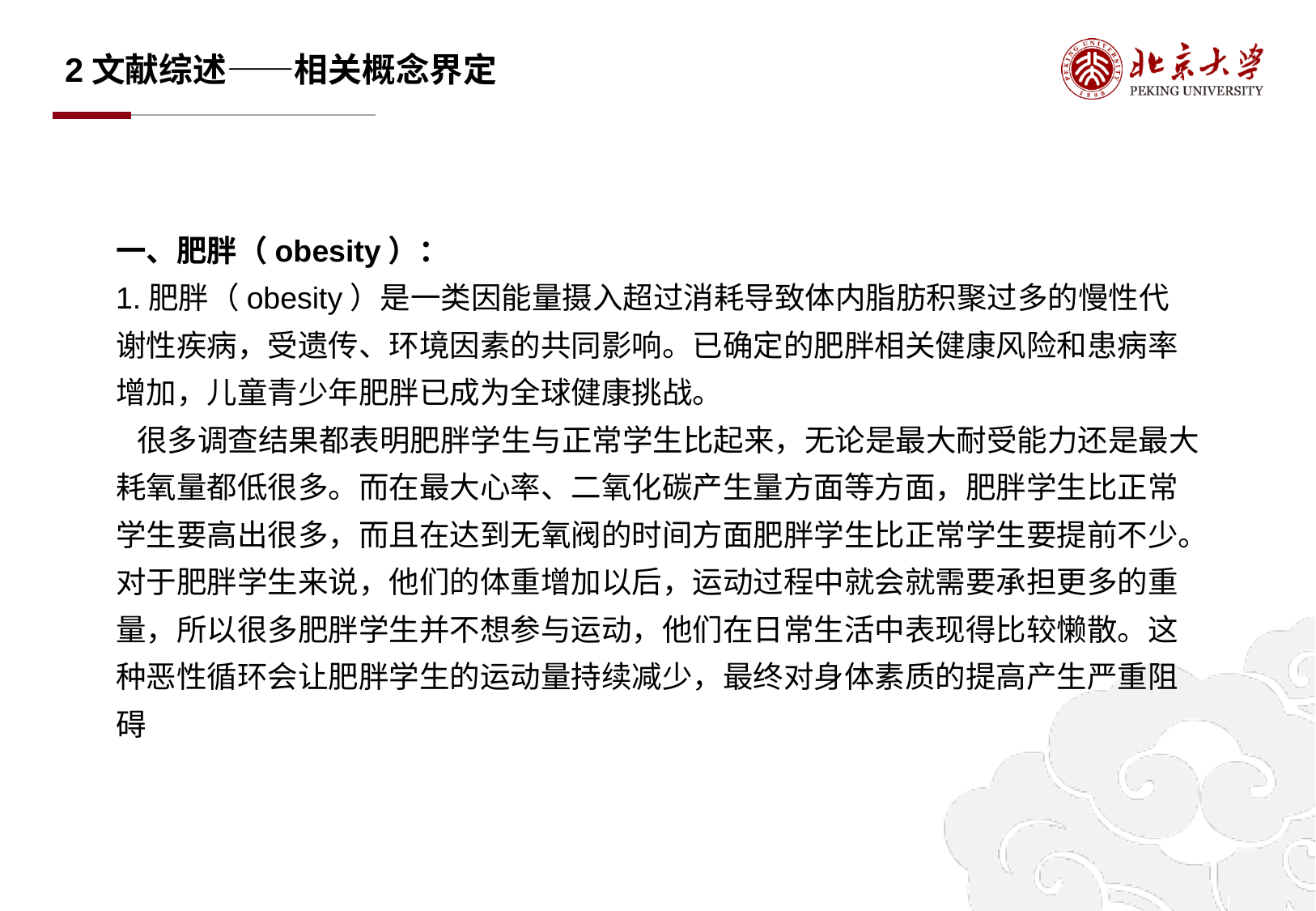

# 2文献综述——相关概念界定
一、肥胖（obesity）：
1.肥胖（obesity）是一类因能量摄入超过消耗导致体内脂肪积聚过多的慢性代谢性疾病，受遗传、环境因素的共同影响。已确定的肥胖相关健康风险和患病率增加，儿童青少年肥胖已成为全球健康挑战。
  很多调查结果都表明肥胖学生与正常学生比起来，无论是最大耐受能力还是最大耗氧量都低很多。而在最大心率、二氧化碳产生量方面等方面，肥胖学生比正常学生要高出很多，而且在达到无氧阀的时间方面肥胖学生比正常学生要提前不少。对于肥胖学生来说，他们的体重增加以后，运动过程中就会就需要承担更多的重量，所以很多肥胖学生并不想参与运动，他们在日常生活中表现得比较懒散。这种恶性循环会让肥胖学生的运动量持续减少，最终对身体素质的提高产生严重阻碍